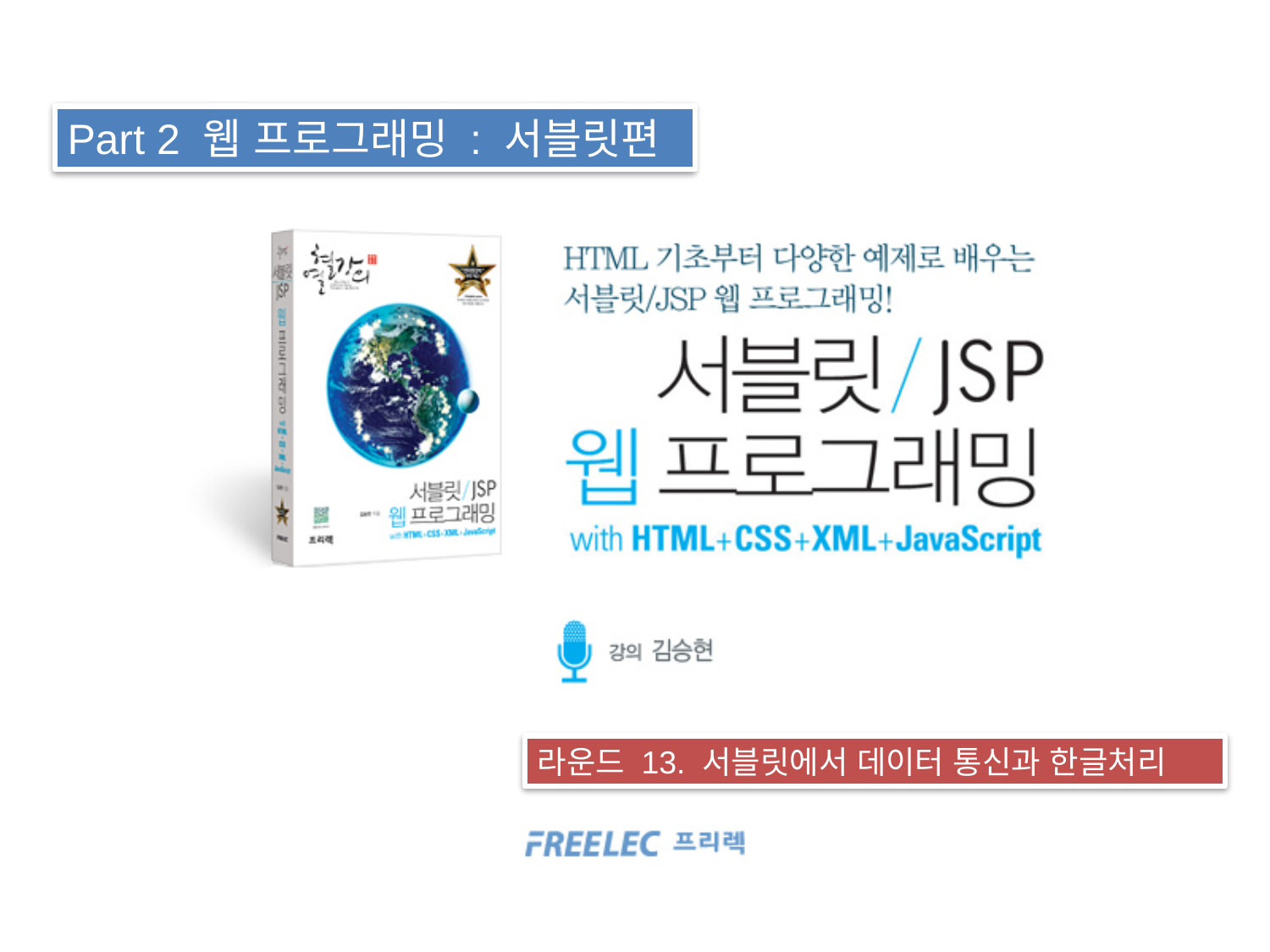

Part 2 웹 프로그래밍 : 서블릿편
라운드 13. 서블릿에서 데이터 통신과 한글처리